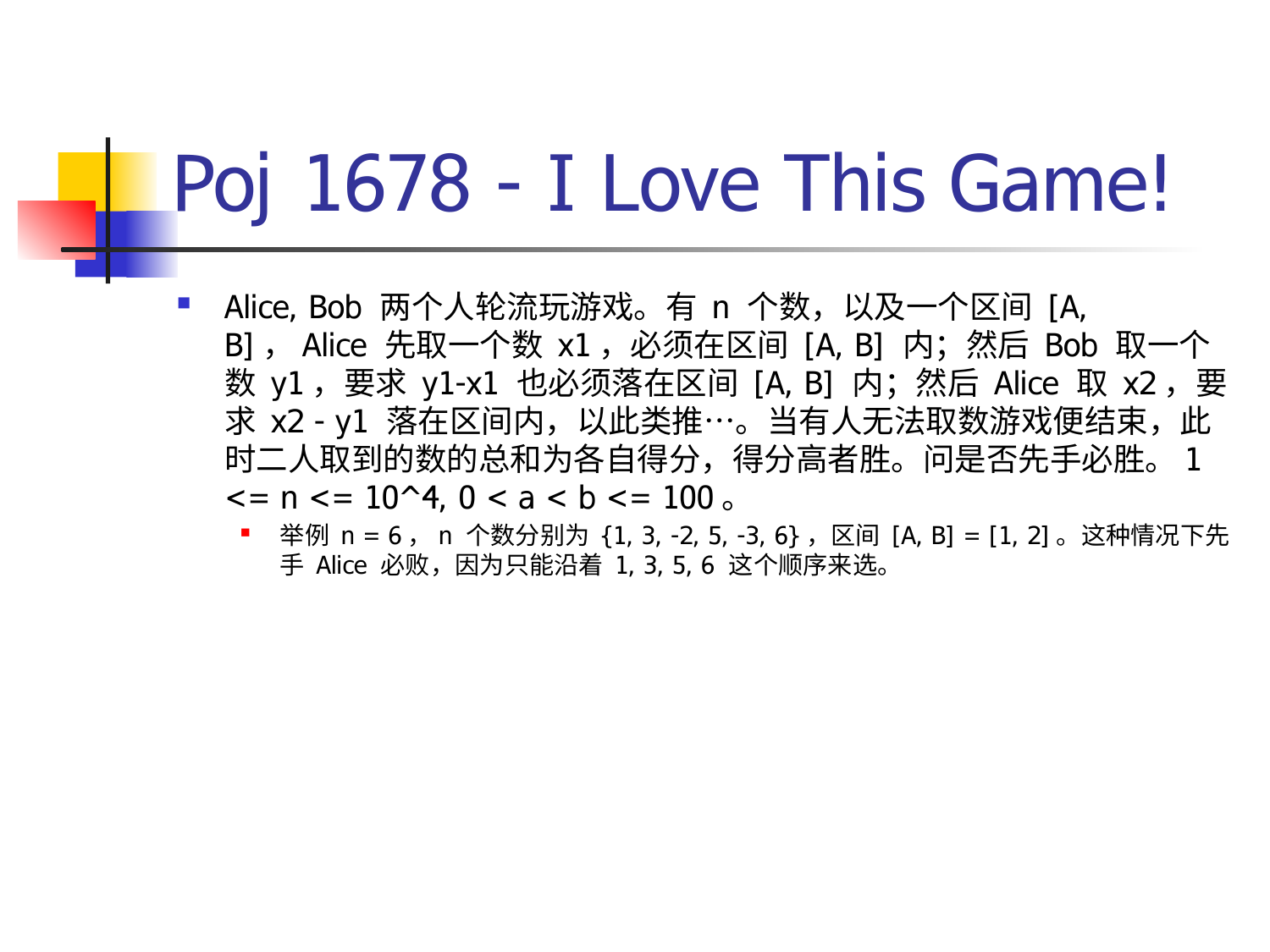

# Poj 1678 - I Love This Game!
Alice, Bob 两个人轮流玩游戏。有 n 个数，以及一个区间 [A, B]，Alice 先取一个数 x1，必须在区间 [A, B] 内；然后 Bob 取一个数 y1，要求 y1-x1 也必须落在区间 [A, B] 内；然后 Alice 取 x2，要求 x2 - y1 落在区间内，以此类推…。当有人无法取数游戏便结束，此时二人取到的数的总和为各自得分，得分高者胜。问是否先手必胜。1 <= n <= 10^4, 0 < a < b <= 100。
举例 n = 6，n 个数分别为 {1, 3, -2, 5, -3, 6}，区间 [A, B] = [1, 2]。这种情况下先手 Alice 必败，因为只能沿着 1, 3, 5, 6 这个顺序来选。